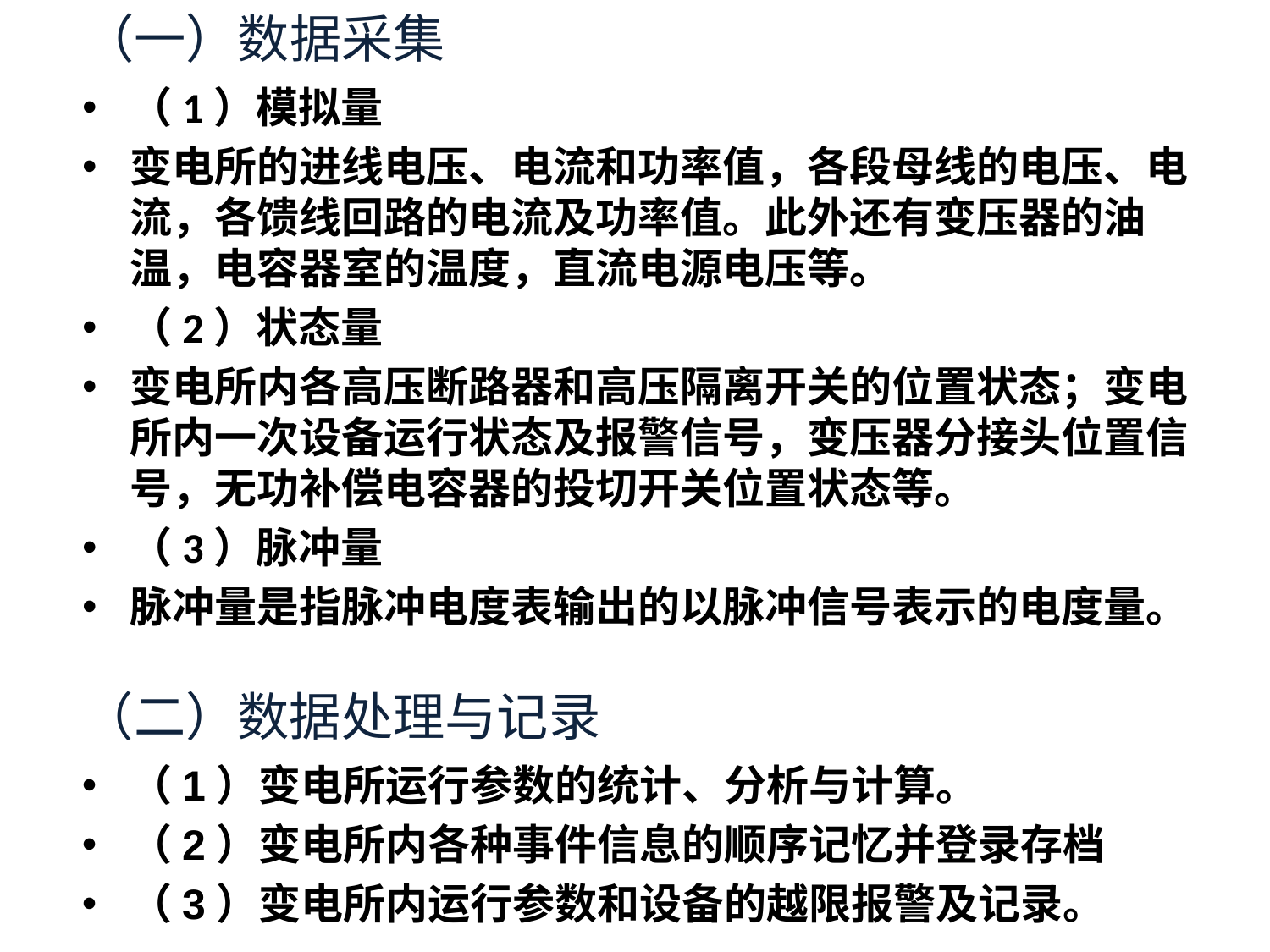

# （一）数据采集
（1）模拟量
变电所的进线电压、电流和功率值，各段母线的电压、电流，各馈线回路的电流及功率值。此外还有变压器的油温，电容器室的温度，直流电源电压等。
（2）状态量
变电所内各高压断路器和高压隔离开关的位置状态；变电所内一次设备运行状态及报警信号，变压器分接头位置信号，无功补偿电容器的投切开关位置状态等。
（3）脉冲量
脉冲量是指脉冲电度表输出的以脉冲信号表示的电度量。

（二）数据处理与记录
（1）变电所运行参数的统计、分析与计算。
（2）变电所内各种事件信息的顺序记忆并登录存档
（3）变电所内运行参数和设备的越限报警及记录。